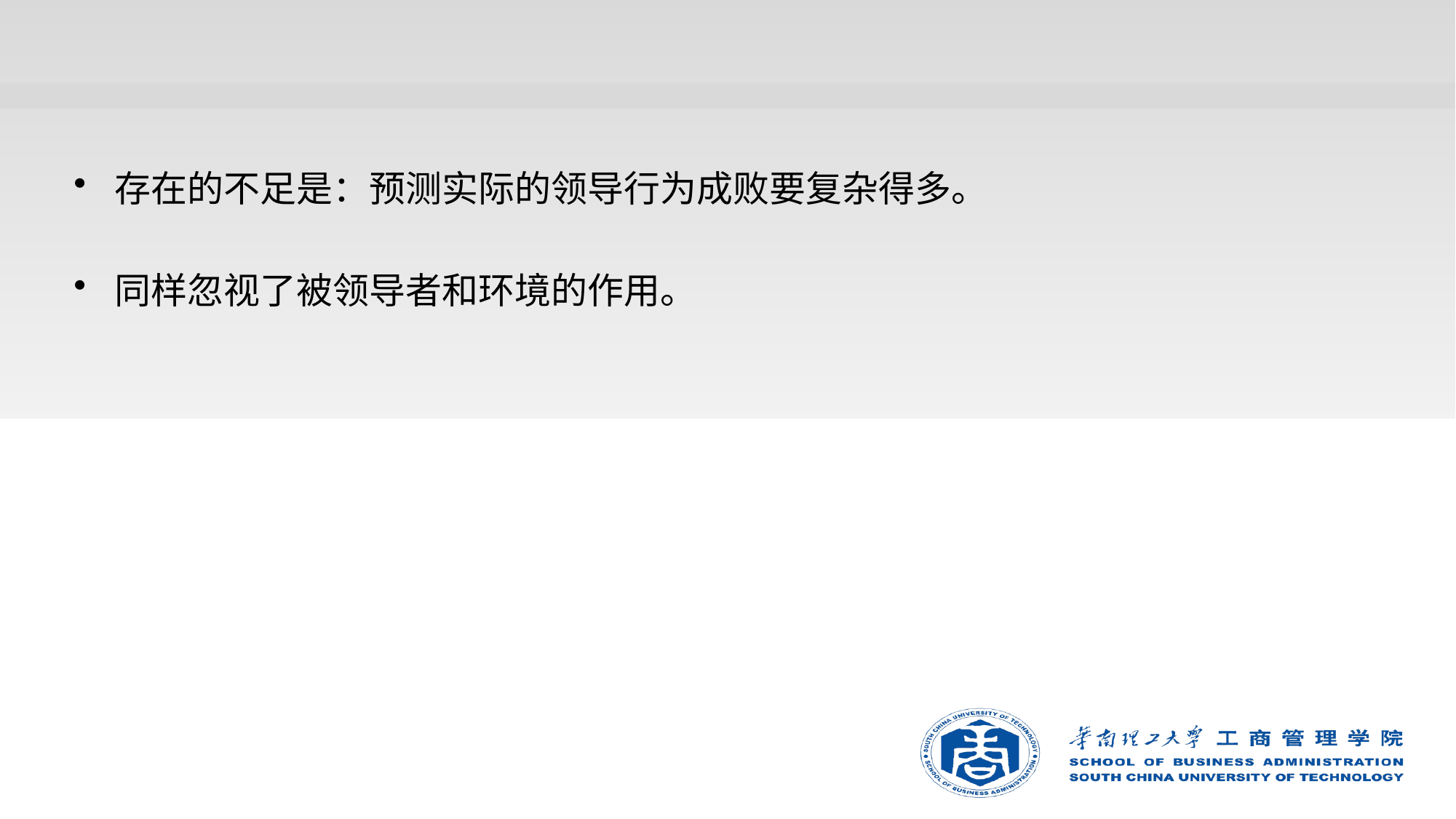

#
存在的不足是：预测实际的领导行为成败要复杂得多。

同样忽视了被领导者和环境的作用。